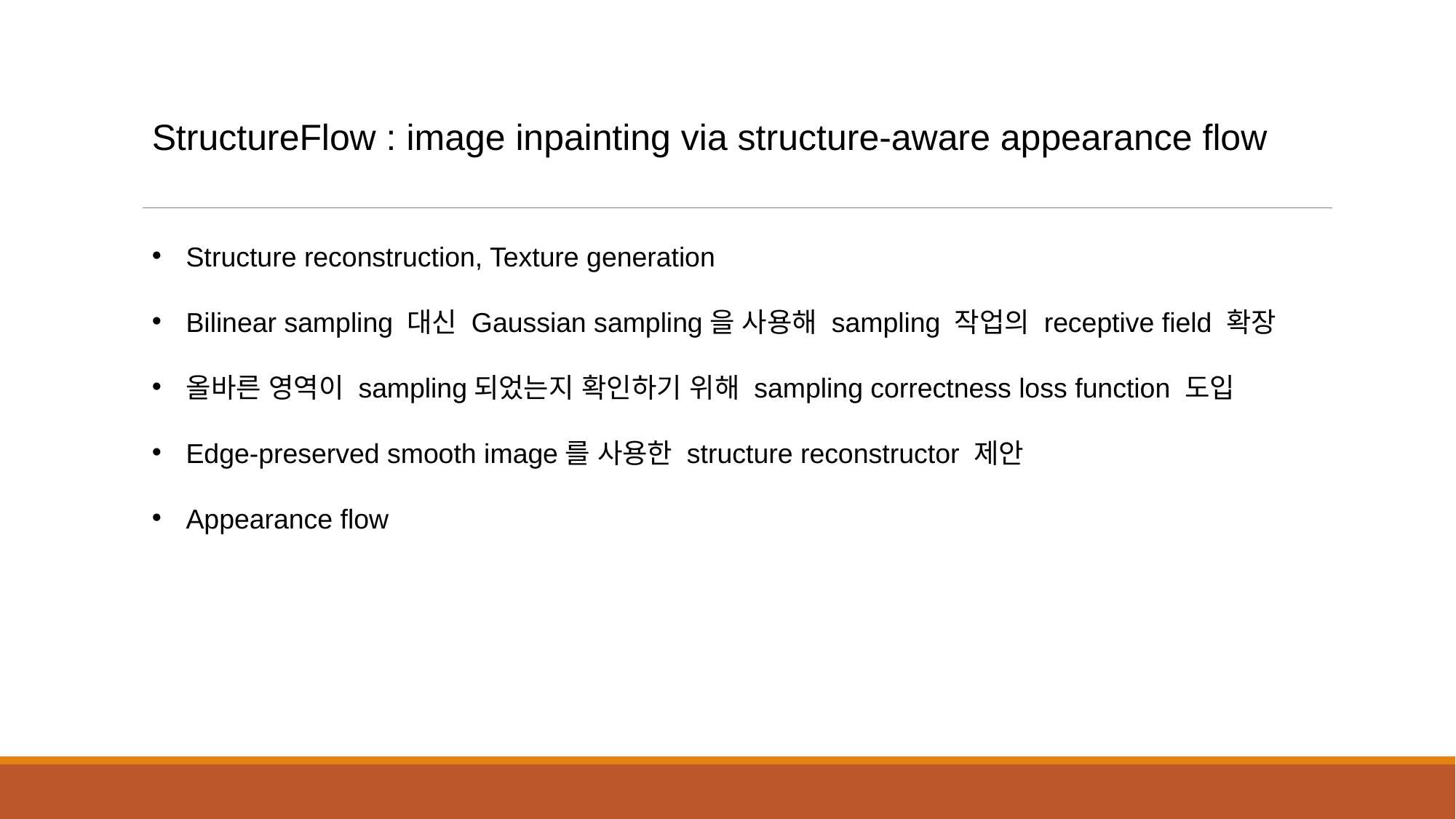

StructureFlow : image inpainting via structure-aware appearance flow

Structure reconstruction, Texture generation
Bilinear sampling 대신 Gaussian sampling을 사용해 sampling 작업의 receptive field 확장
올바른 영역이 sampling되었는지 확인하기 위해 sampling correctness loss function 도입
Edge-preserved smooth image를 사용한 structure reconstructor 제안
Appearance flow